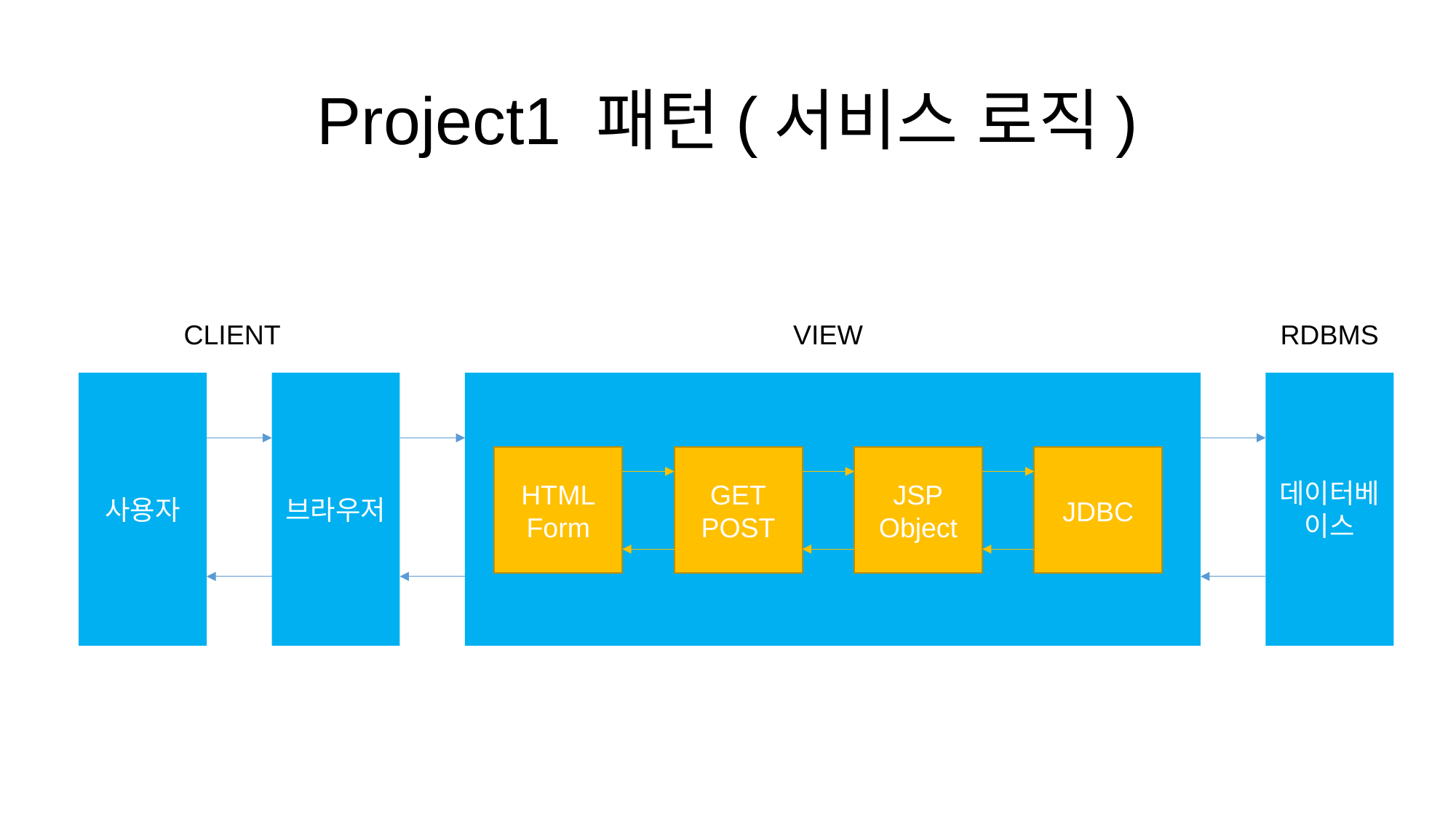

# Project1 패턴(서비스 로직)
CLIENT
VIEW
RDBMS
사용자
브라우저

데이터베이스
HTML
Form
GET
POST
JSP
Object
JDBC